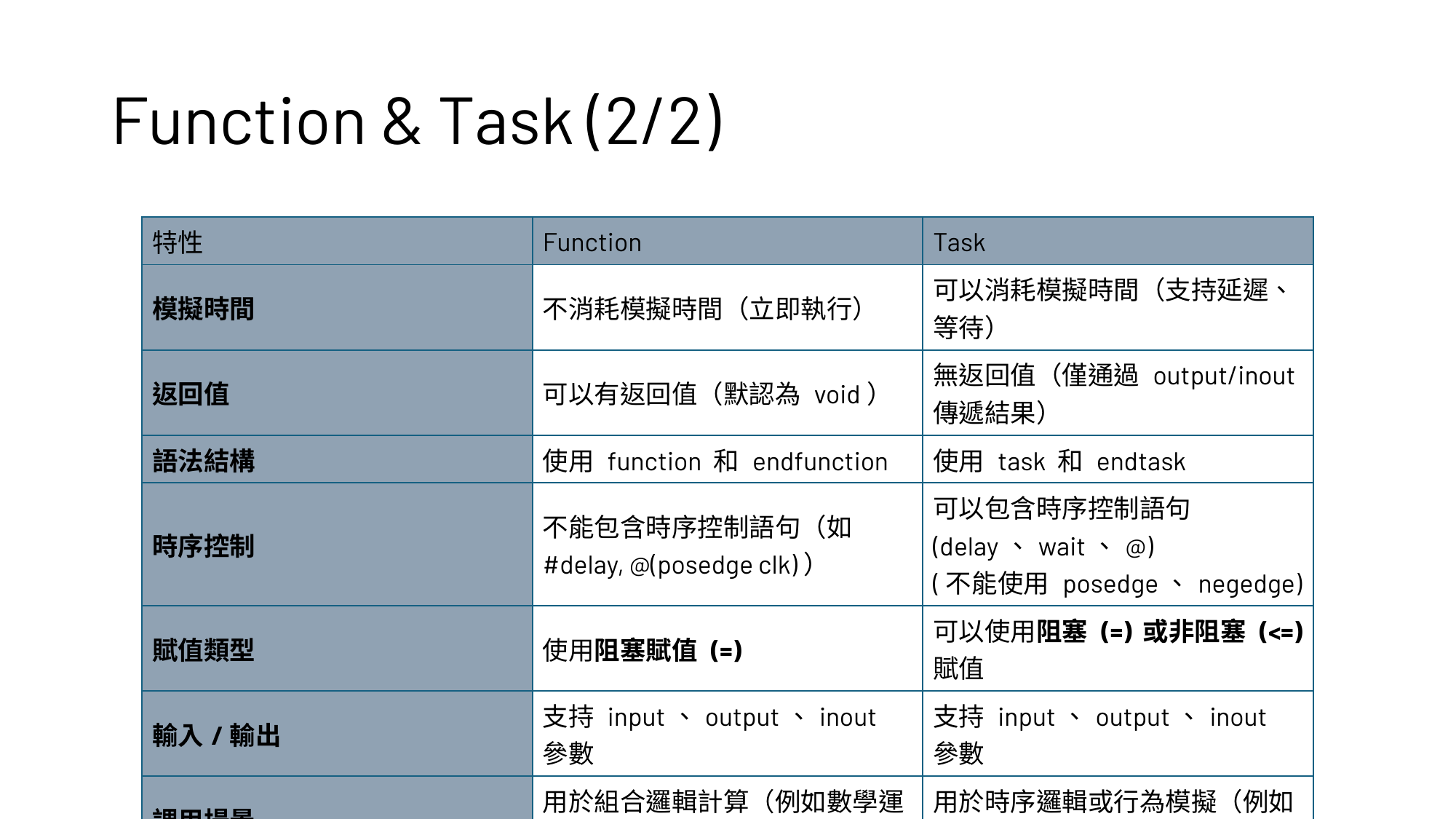

# Function & Task (2/2)
| 特性 | Function | Task |
| --- | --- | --- |
| 模擬時間 | 不消耗模擬時間（立即執行） | 可以消耗模擬時間（支持延遲、等待） |
| 返回值 | 可以有返回值（默認為 void） | 無返回值（僅通過 output/inout 傳遞結果） |
| 語法結構 | 使用 function 和 endfunction | 使用 task 和 endtask |
| 時序控制 | 不能包含時序控制語句（如 #delay, @(posedge clk)） | 可以包含時序控制語句 (delay、wait、@) (不能使用 posedge、negedge) |
| 賦值類型 | 使用阻塞賦值 (=) | 可以使用阻塞 (=) 或非阻塞 (<=) 賦值 |
| 輸入/輸出 | 支持 input、output、inout 參數 | 支持 input、output、inout 參數 |
| 調用場景 | 用於組合邏輯計算（例如數學運算、邏輯處理） | 用於時序邏輯或行為模擬（例如測試平台、協議實現） |
| 執行範圍 | 必須在單個模擬時間步內完成 | 可以跨多個模擬時間步執行 |